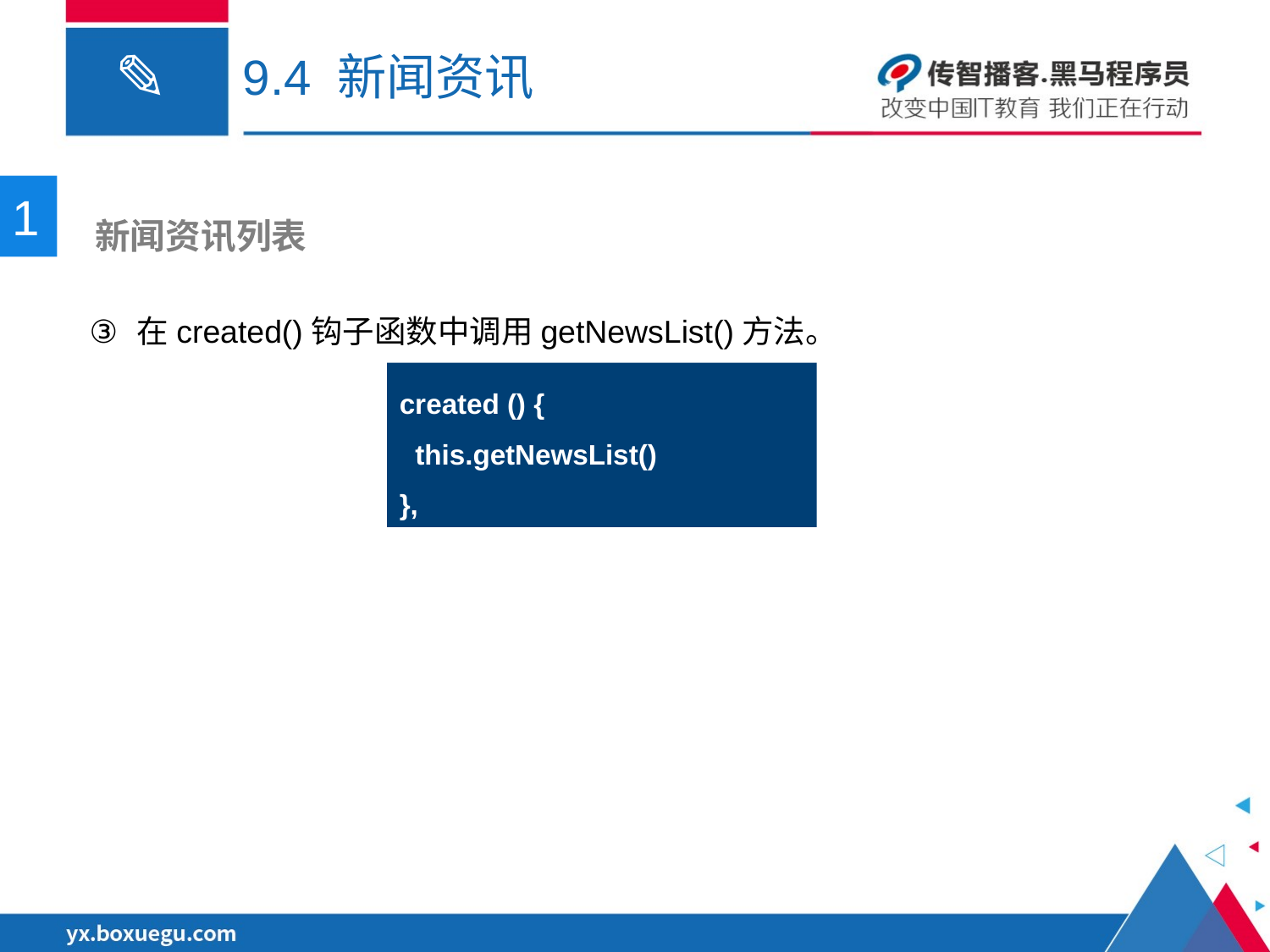

# 9.4 新闻资讯

1
  新闻资讯列表
在created()钩子函数中调用getNewsList()方法。
created () {
  this.getNewsList()
},